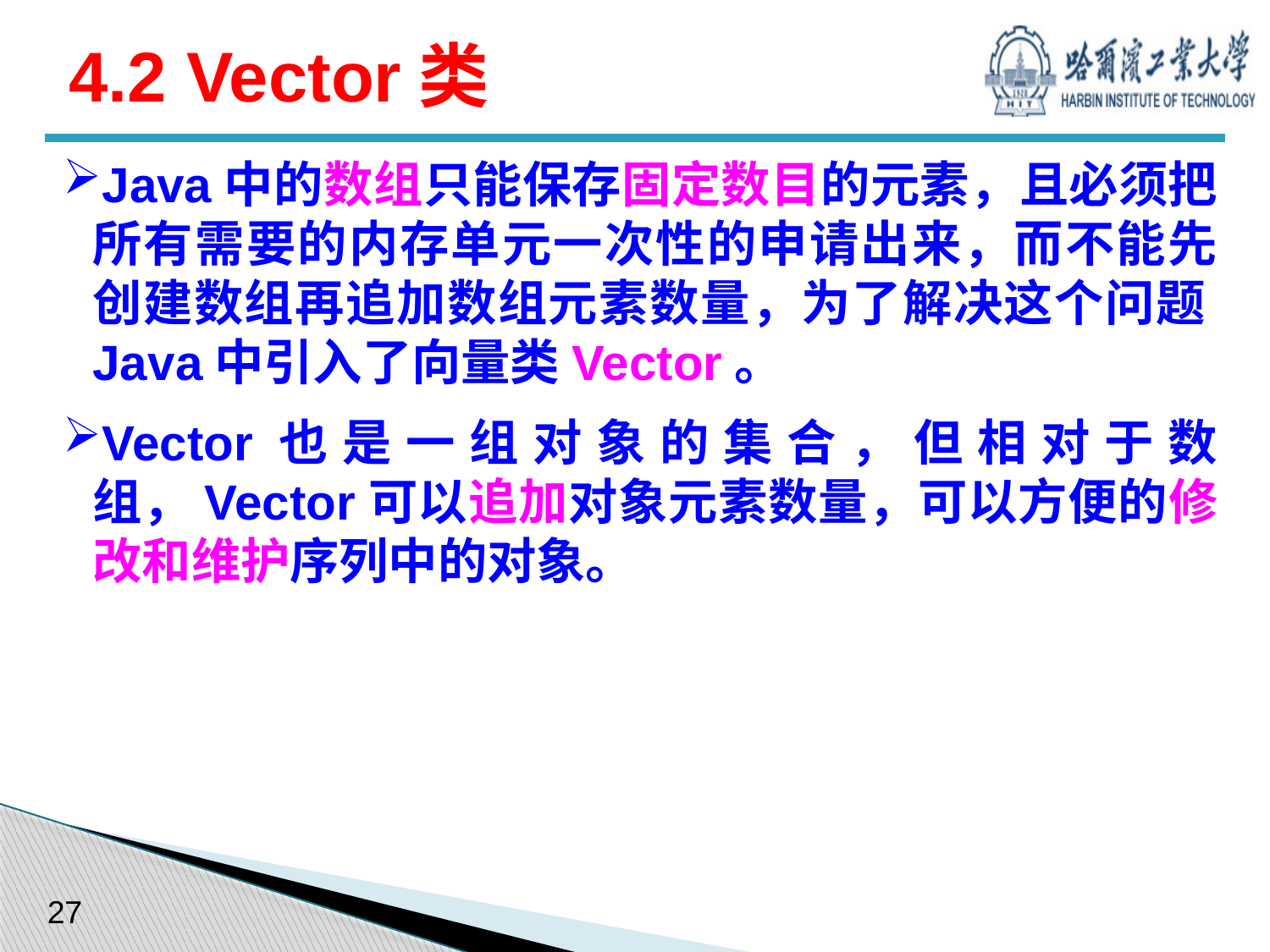

# 4.2 Vector类
Java中的数组只能保存固定数目的元素，且必须把所有需要的内存单元一次性的申请出来，而不能先创建数组再追加数组元素数量，为了解决这个问题Java中引入了向量类Vector。
Vector也是一组对象的集合，但相对于数组，Vector可以追加对象元素数量，可以方便的修改和维护序列中的对象。